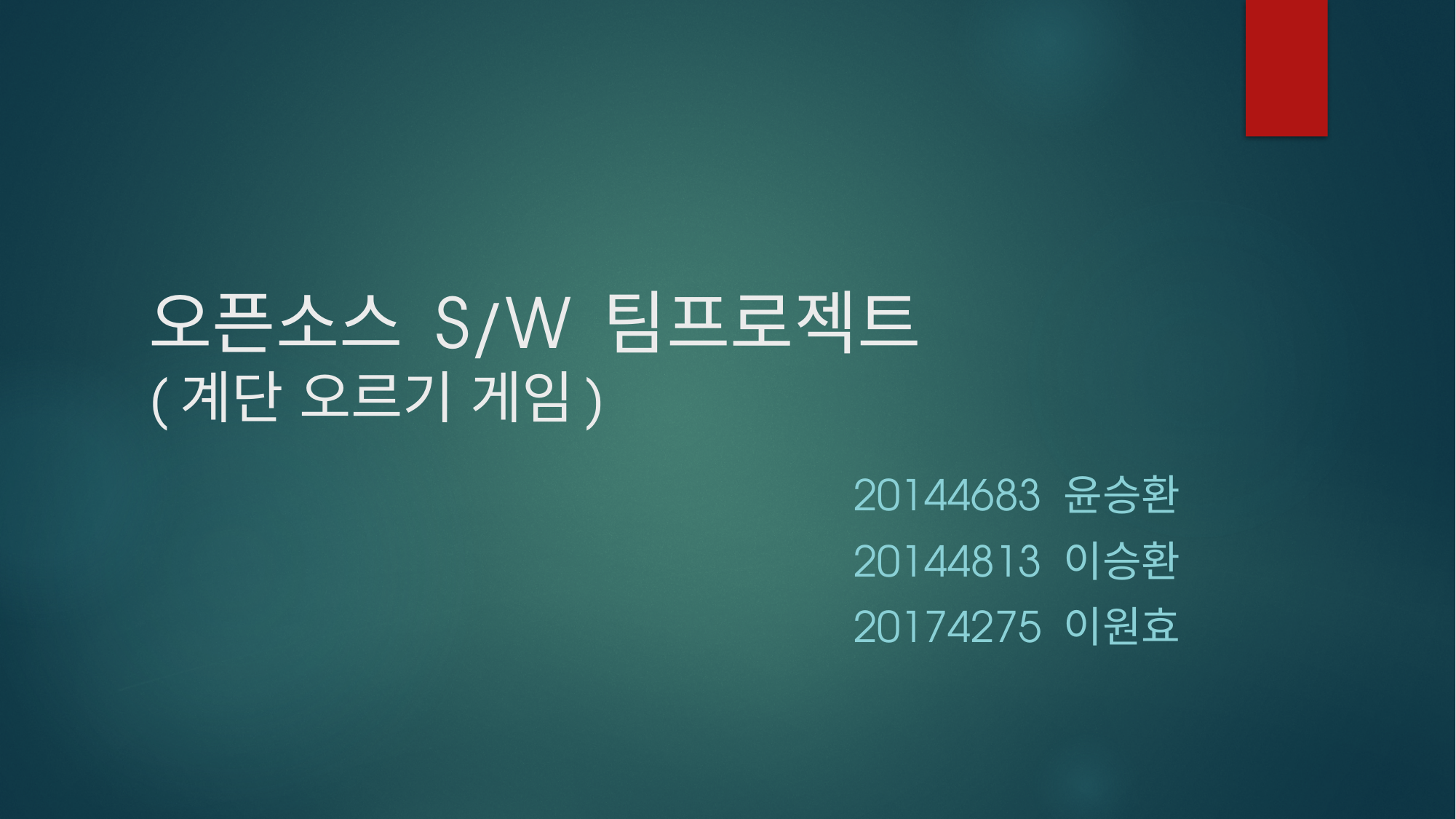

# 오픈소스 S/W 팀프로젝트 (계단 오르기 게임)
20144683 윤승환
20144813 이승환
20174275 이원효